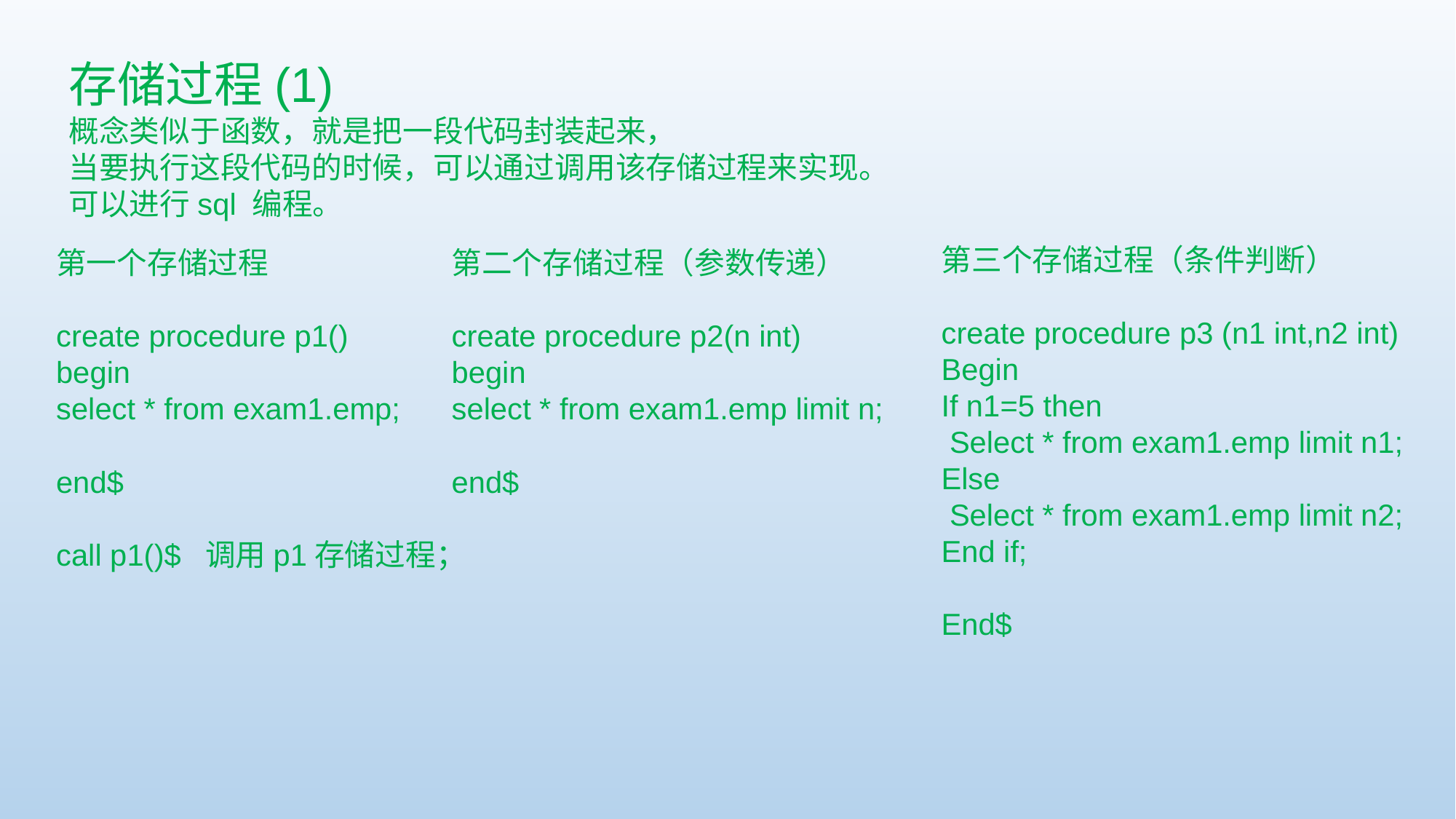

存储过程(1)
概念类似于函数，就是把一段代码封装起来，当要执行这段代码的时候，可以通过调用该存储过程来实现。可以进行sql 编程。

第三个存储过程（条件判断）
create procedure p3 (n1 int,n2 int)BeginIf n1=5 then Select * from exam1.emp limit n1;Else Select * from exam1.emp limit n2;End if; End$
第一个存储过程

create procedure p1()beginselect * from exam1.emp;
end$ call p1()$  调用p1存储过程；
第二个存储过程（参数传递）
create procedure p2(n int)
begin
select * from exam1.emp limit n;
end$